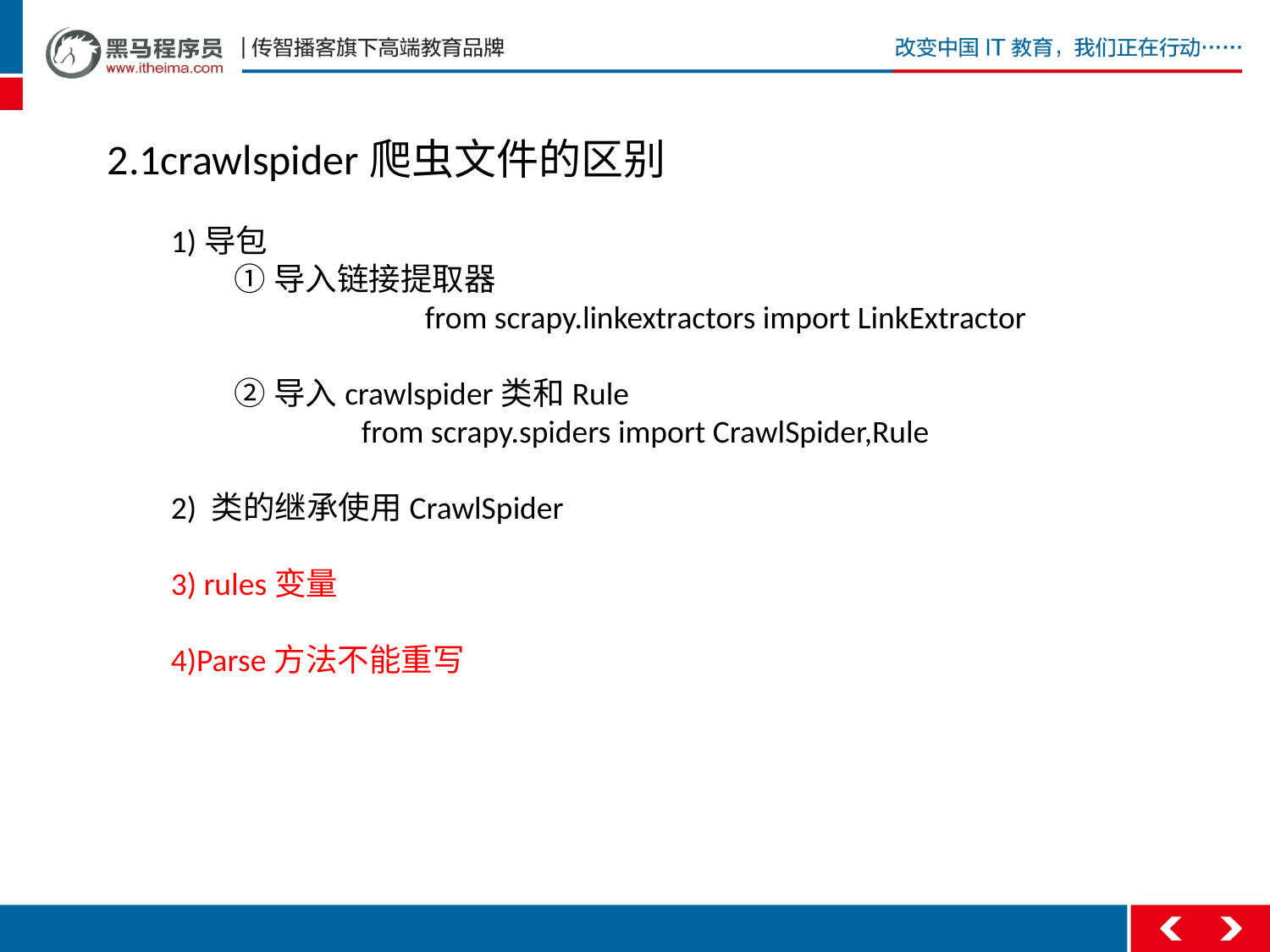

2.1crawlspider爬虫文件的区别

1)导包
	①导入链接提取器
		from scrapy.linkextractors import LinkExtractor

②导入crawlspider类和Rule
		from scrapy.spiders import CrawlSpider,Rule

2) 类的继承使用CrawlSpider

3) rules变量

4)Parse方法不能重写